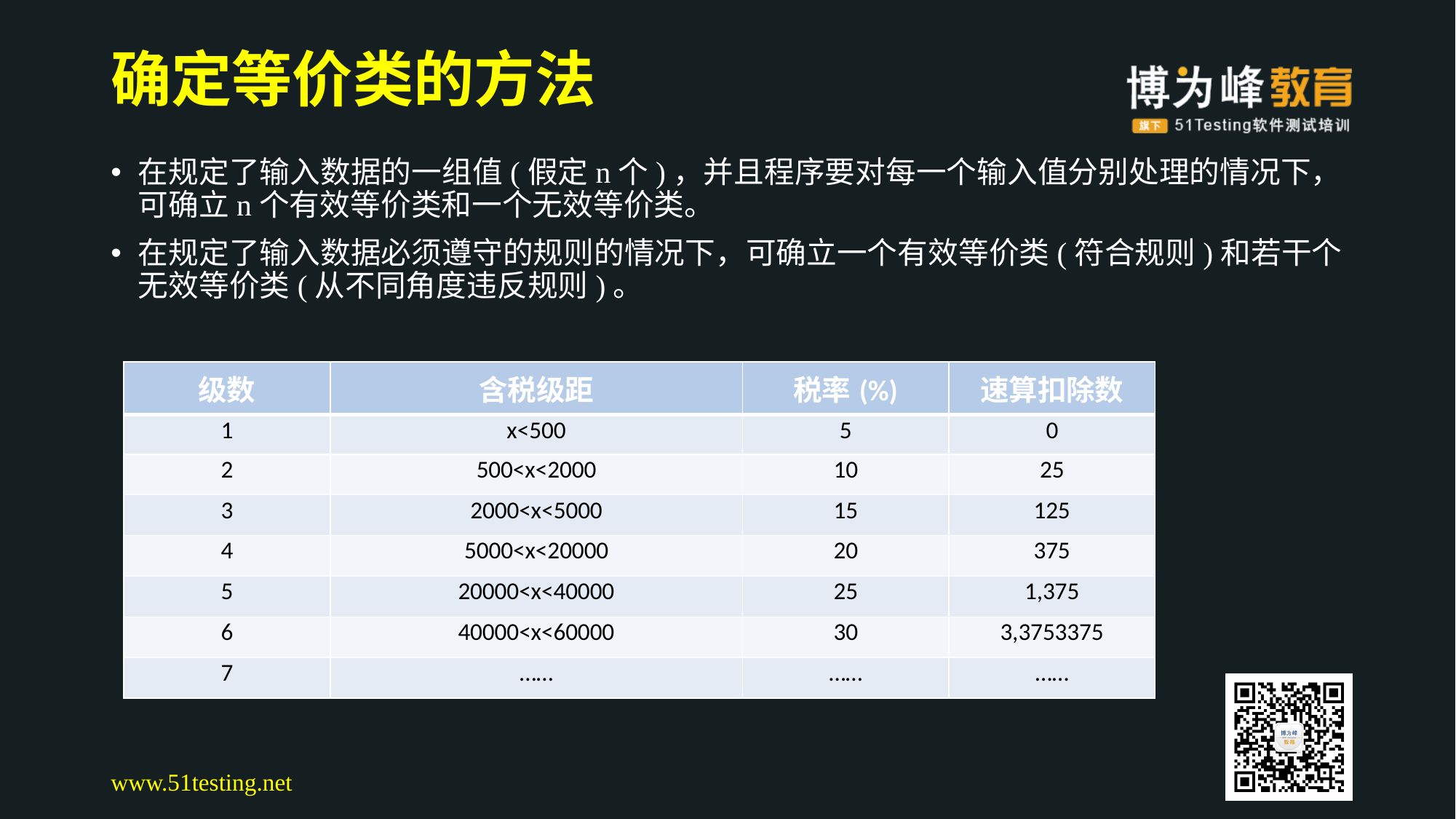

# 确定等价类的方法
在规定了输入数据的一组值(假定n个)，并且程序要对每一个输入值分别处理的情况下，可确立n个有效等价类和一个无效等价类。
在规定了输入数据必须遵守的规则的情况下，可确立一个有效等价类(符合规则)和若干个无效等价类(从不同角度违反规则)。

| 级数 | 含税级距 | 税率(%) | 速算扣除数 |
| --- | --- | --- | --- |
| 1 | x<500 | 5 | 0 |
| 2 | 500<x<2000 | 10 | 25 |
| 3 | 2000<x<5000 | 15 | 125 |
| 4 | 5000<x<20000 | 20 | 375 |
| 5 | 20000<x<40000 | 25 | 1,375 |
| 6 | 40000<x<60000 | 30 | 3,3753375 |
| 7 | …… | …… | …… |
www.51testing.net